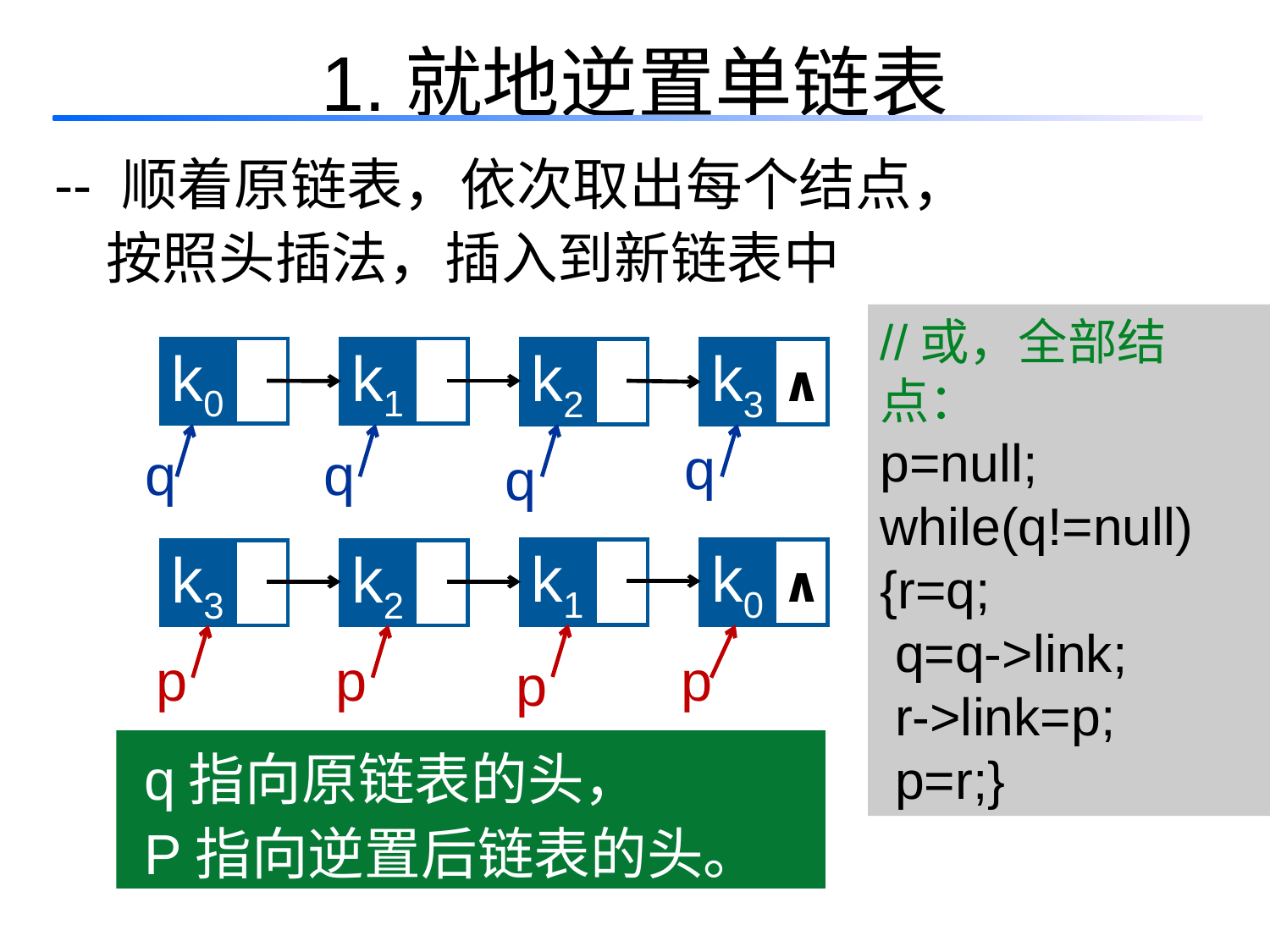

1.就地逆置单链表

-- 顺着原链表，依次取出每个结点，
   按照头插法，插入到新链表中
//或，全部结点：
p=null;
while(q!=null)
{r=q;
 q=q->link;
 r->link=p;
 p=r;}
k0

k1

k2

k3
 ∧
q
q
q
q
k0
 ∧
k1

k3

k2

p
p
p
p
q指向原链表的头，
P指向逆置后链表的头。